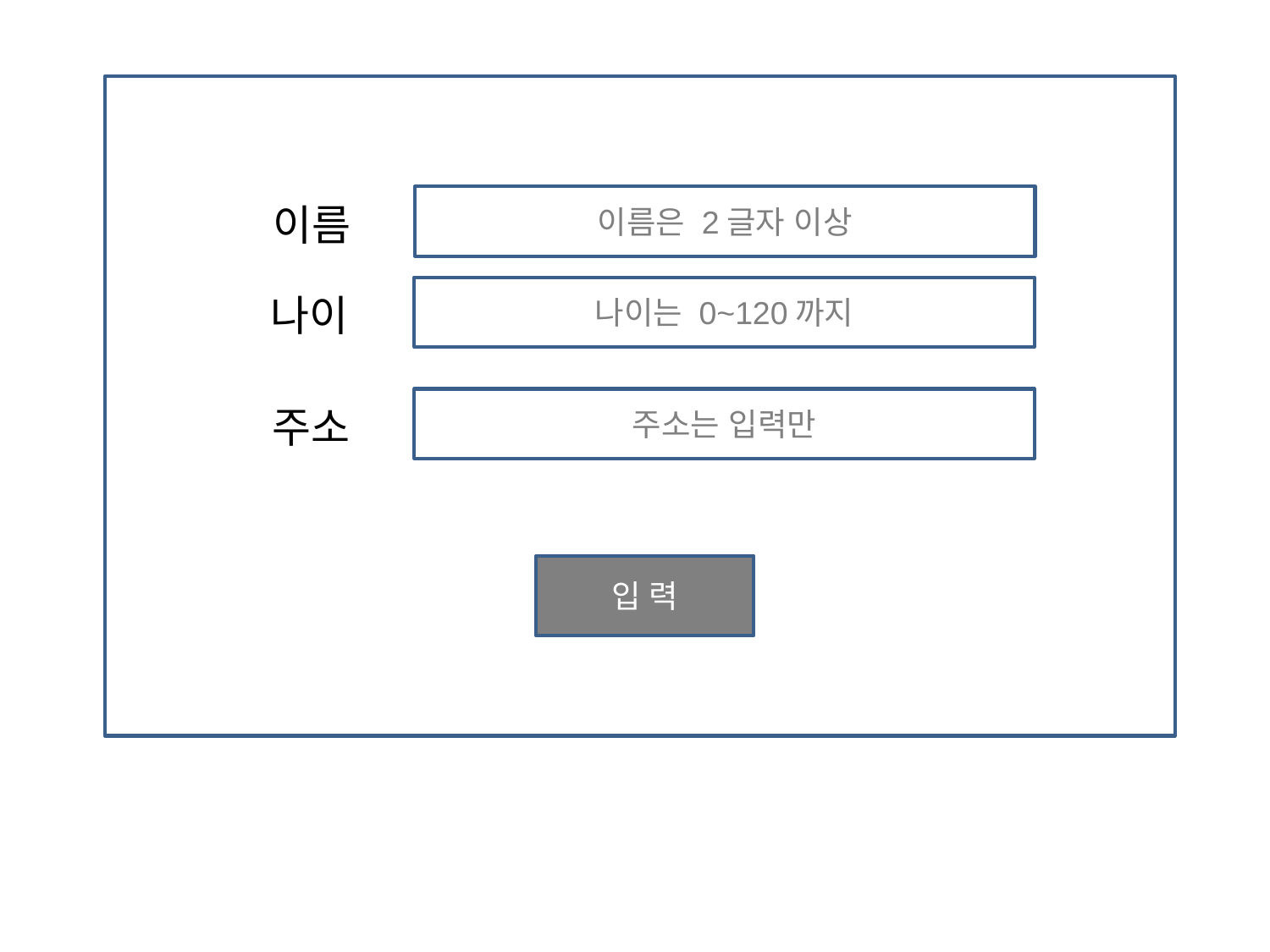

이름은 2글자 이상
이름
나이는 0~120까지
나이
주소는 입력만
주소
입 력